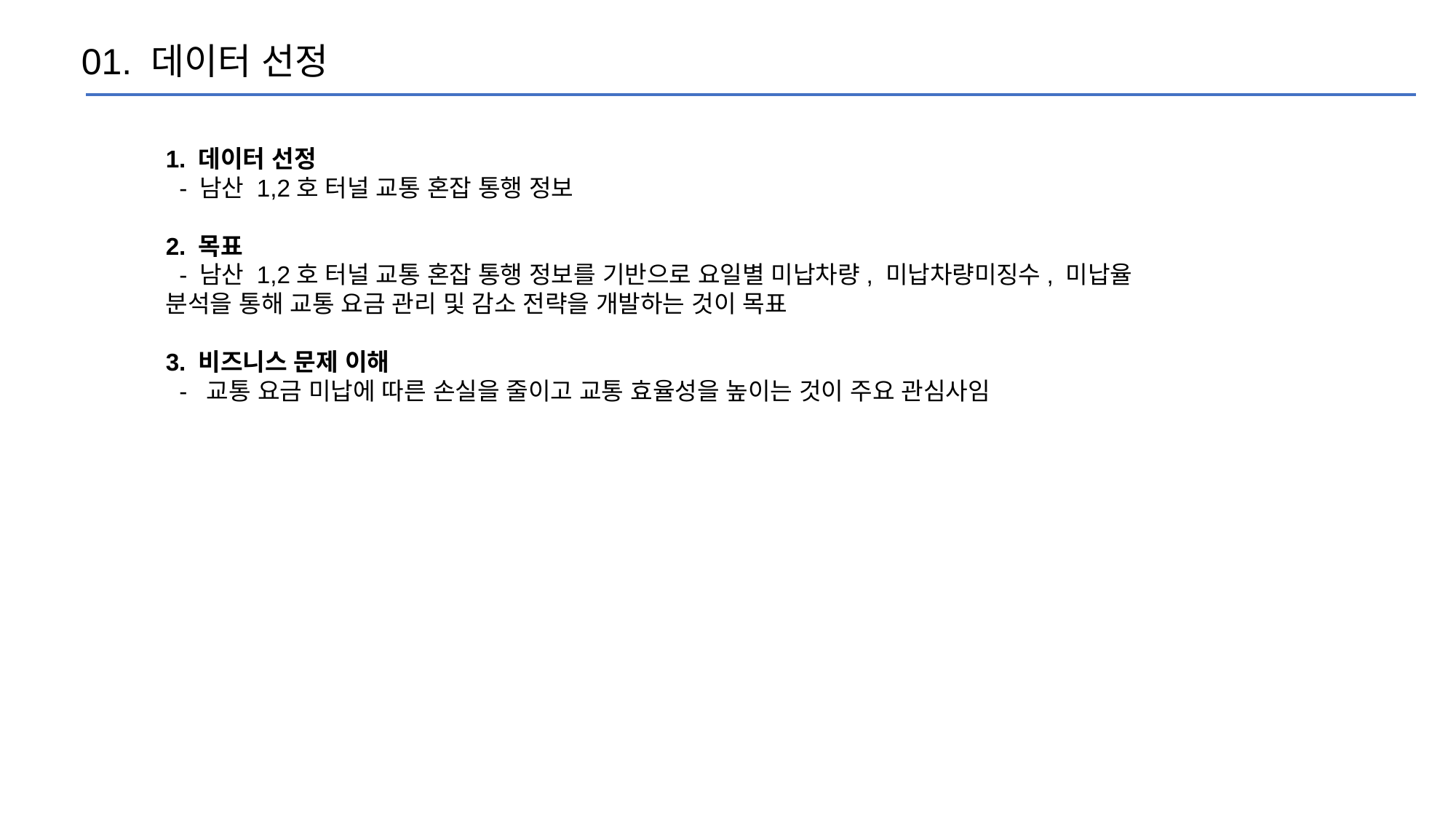

01. 데이터 선정
1. 데이터 선정
  - 남산 1,2호 터널 교통 혼잡 통행 정보

2. 목표
  - 남산 1,2호 터널 교통 혼잡 통행 정보를 기반으로 요일별 미납차량, 미납차량미징수, 미납율 분석을 통해 교통 요금 관리 및 감소 전략을 개발하는 것이 목표

3. 비즈니스 문제 이해
  -  교통 요금 미납에 따른 손실을 줄이고 교통 효율성을 높이는 것이 주요 관심사임